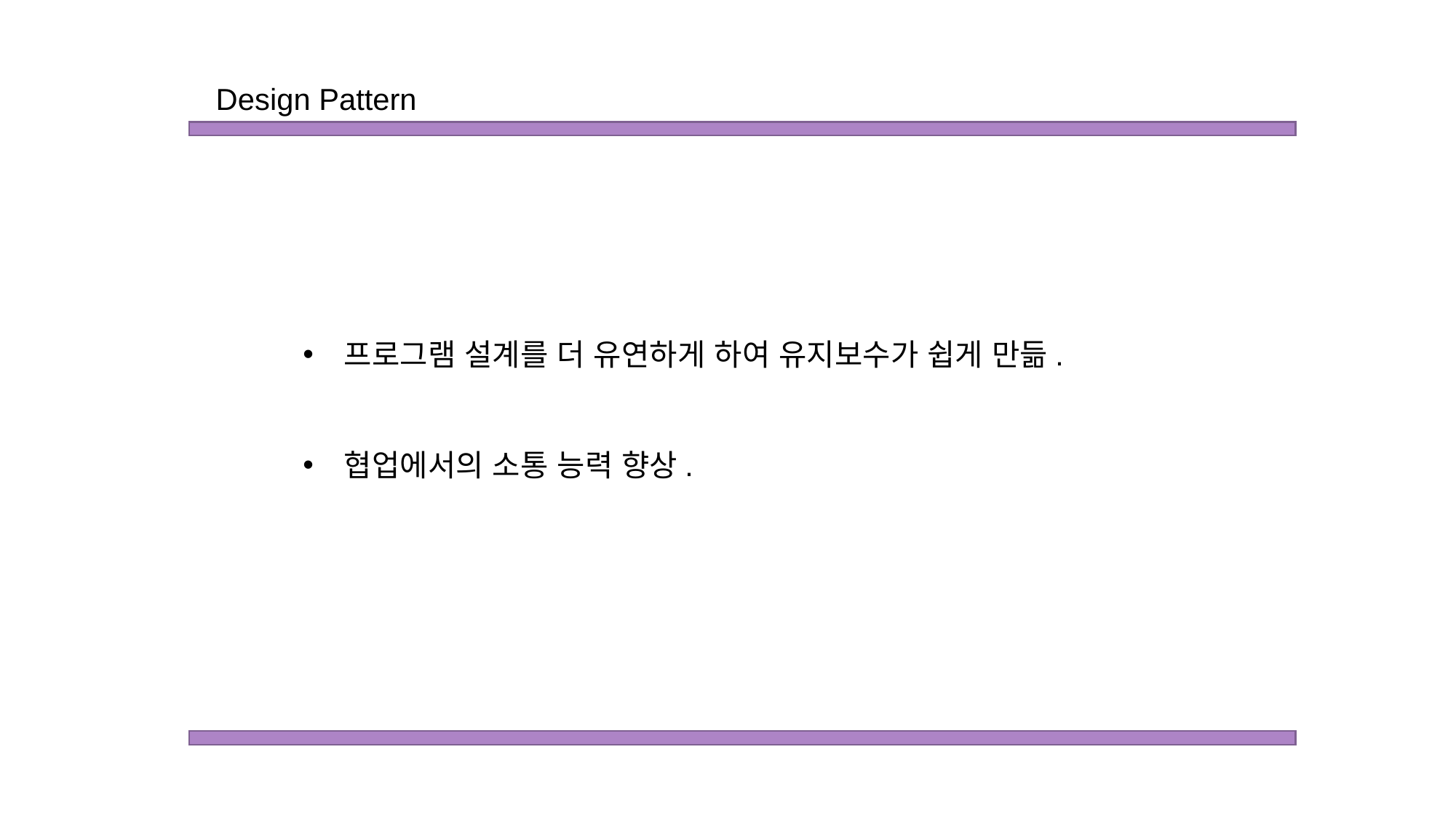

Design Pattern

프로그램 설계를 더 유연하게 하여 유지보수가 쉽게 만듦.
협업에서의 소통 능력 향상.